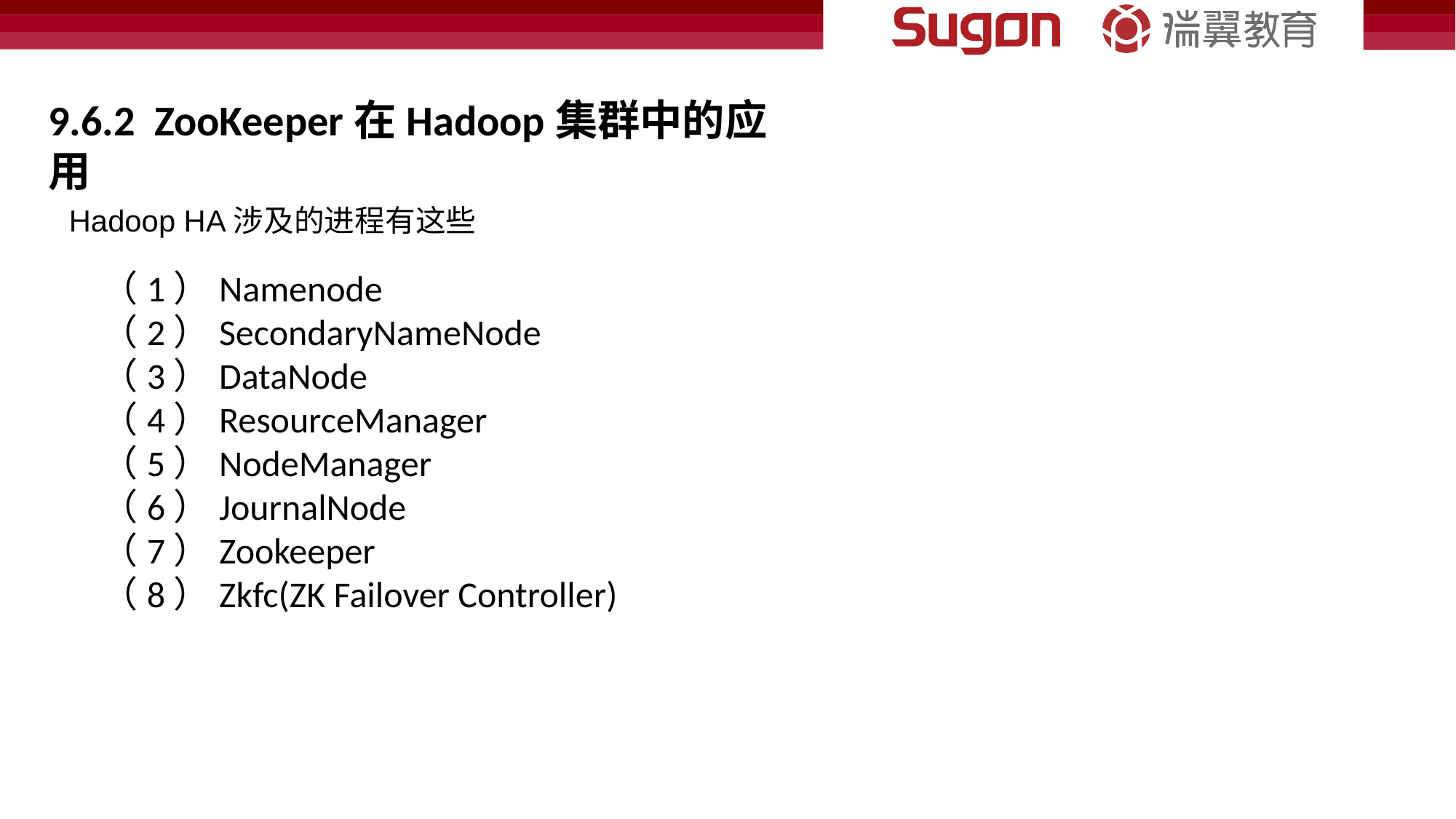

9.6.2  ZooKeeper在Hadoop集群中的应用
Hadoop HA涉及的进程有这些
（1）Namenode
（2）SecondaryNameNode
（3）DataNode
（4）ResourceManager
（5）NodeManager
（6）JournalNode
（7）Zookeeper
（8）Zkfc(ZK Failover Controller)